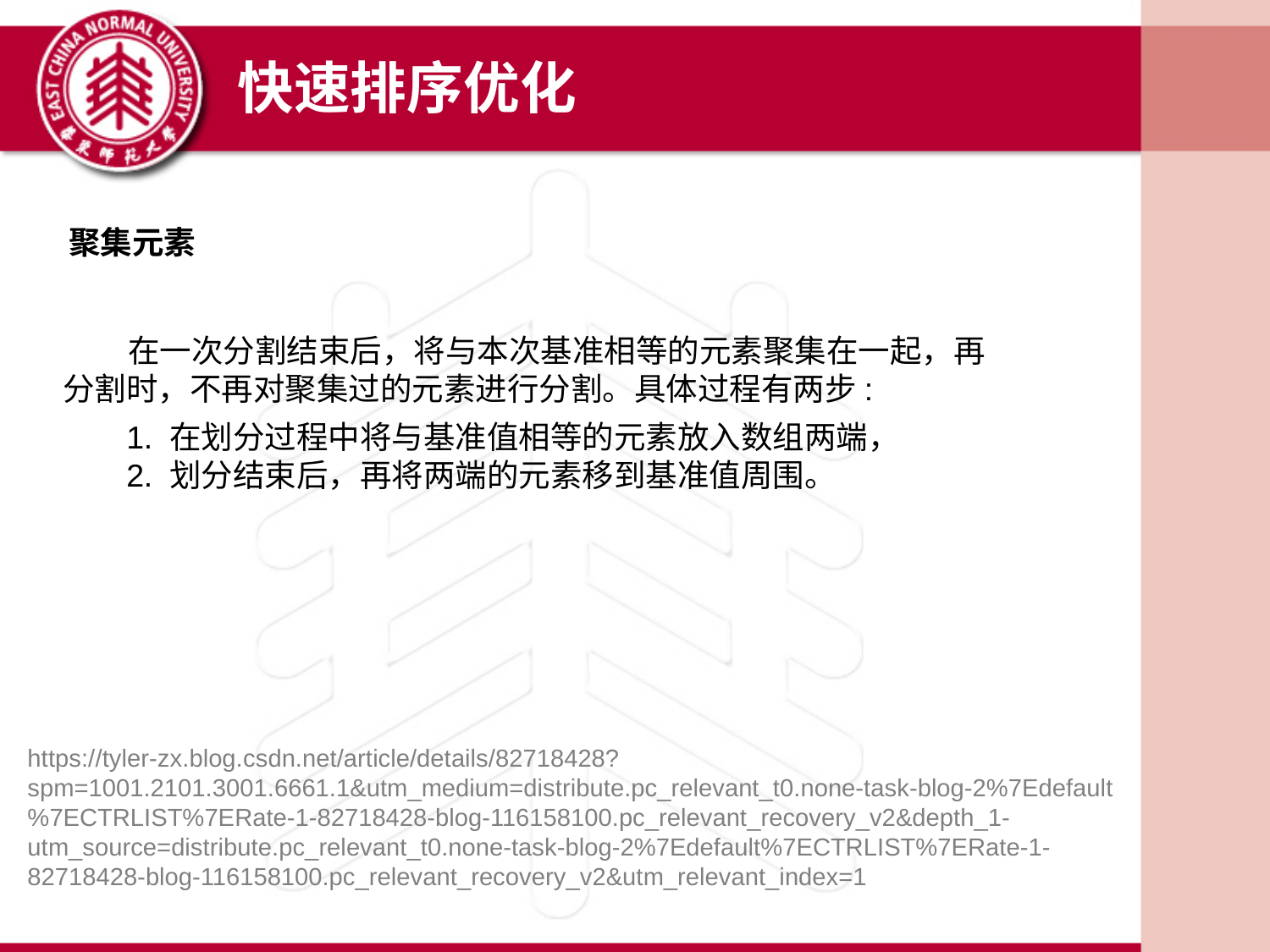

快速排序优化
聚集元素
        在一次分割结束后，将与本次基准相等的元素聚集在一起，再分割时，不再对聚集过的元素进行分割。具体过程有两步:
1. 在划分过程中将与基准值相等的元素放入数组两端，
2. 划分结束后，再将两端的元素移到基准值周围。
https://tyler-zx.blog.csdn.net/article/details/82718428?spm=1001.2101.3001.6661.1&utm_medium=distribute.pc_relevant_t0.none-task-blog-2%7Edefault%7ECTRLIST%7ERate-1-82718428-blog-116158100.pc_relevant_recovery_v2&depth_1-utm_source=distribute.pc_relevant_t0.none-task-blog-2%7Edefault%7ECTRLIST%7ERate-1-82718428-blog-116158100.pc_relevant_recovery_v2&utm_relevant_index=1